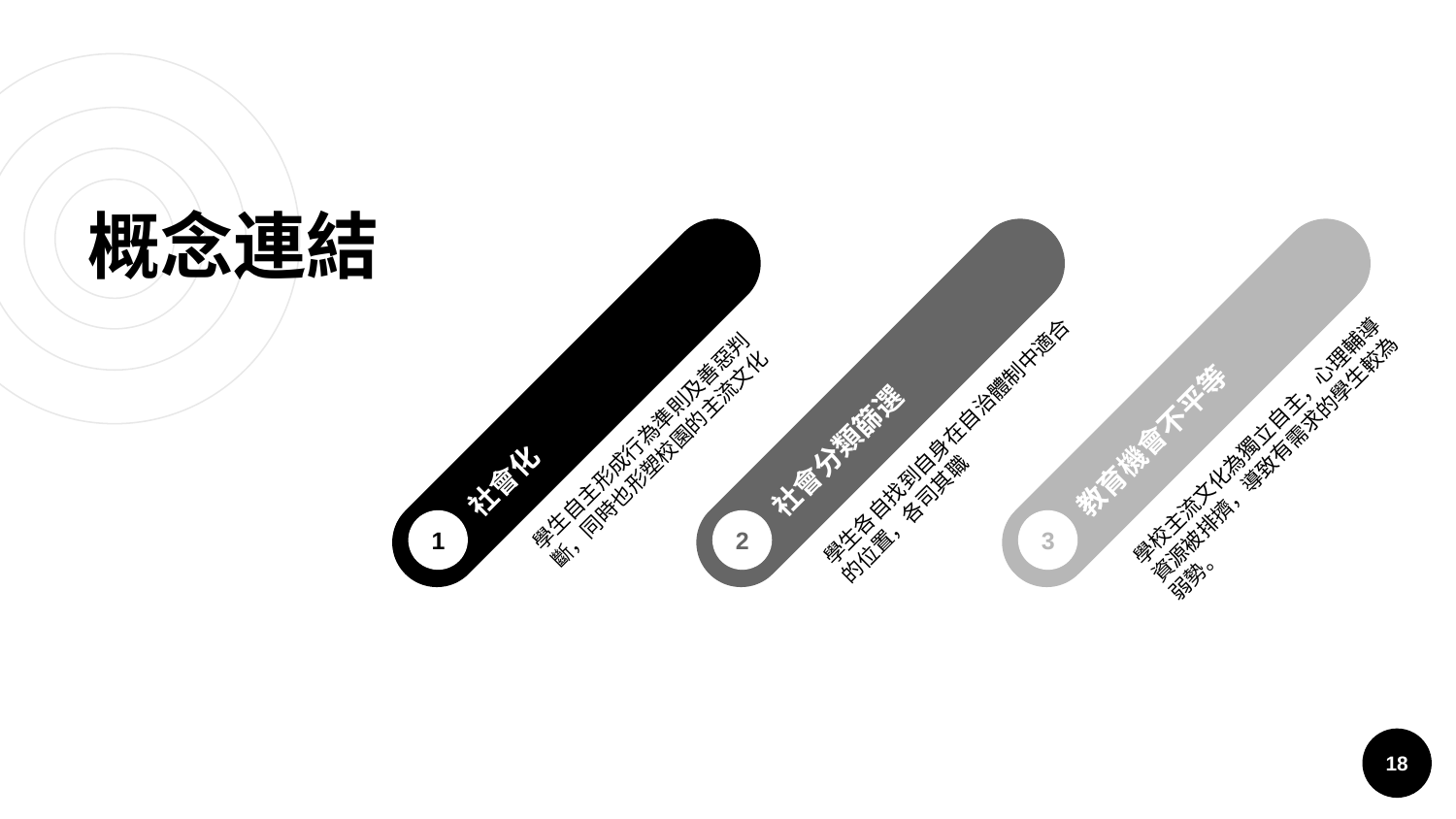

# 概念連結

教育機會不平等
學校主流文化為獨立自主，心理輔導資源被排擠，導致有需求的學生較為弱勢。
3

社會分類篩選
學生各自找到自身在自治體制中適合的位置，各司其職
2

社會化
學生自主形成行為準則及善惡判斷，同時也形塑校園的主流文化
1
18